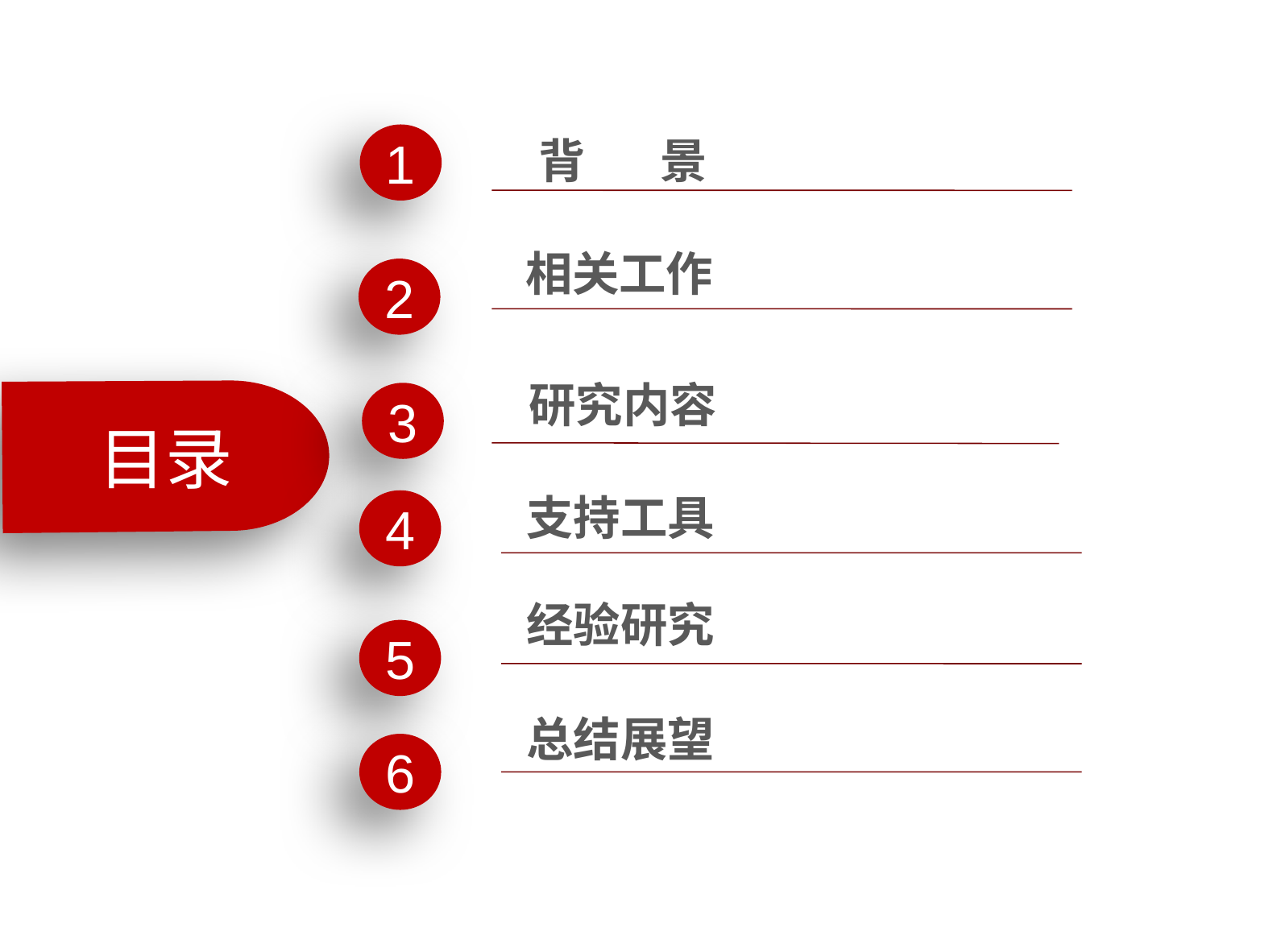

1
背       景

相关工作
2

研究内容
目录
3

支持工具
4

经验研究
5

总结展望
6